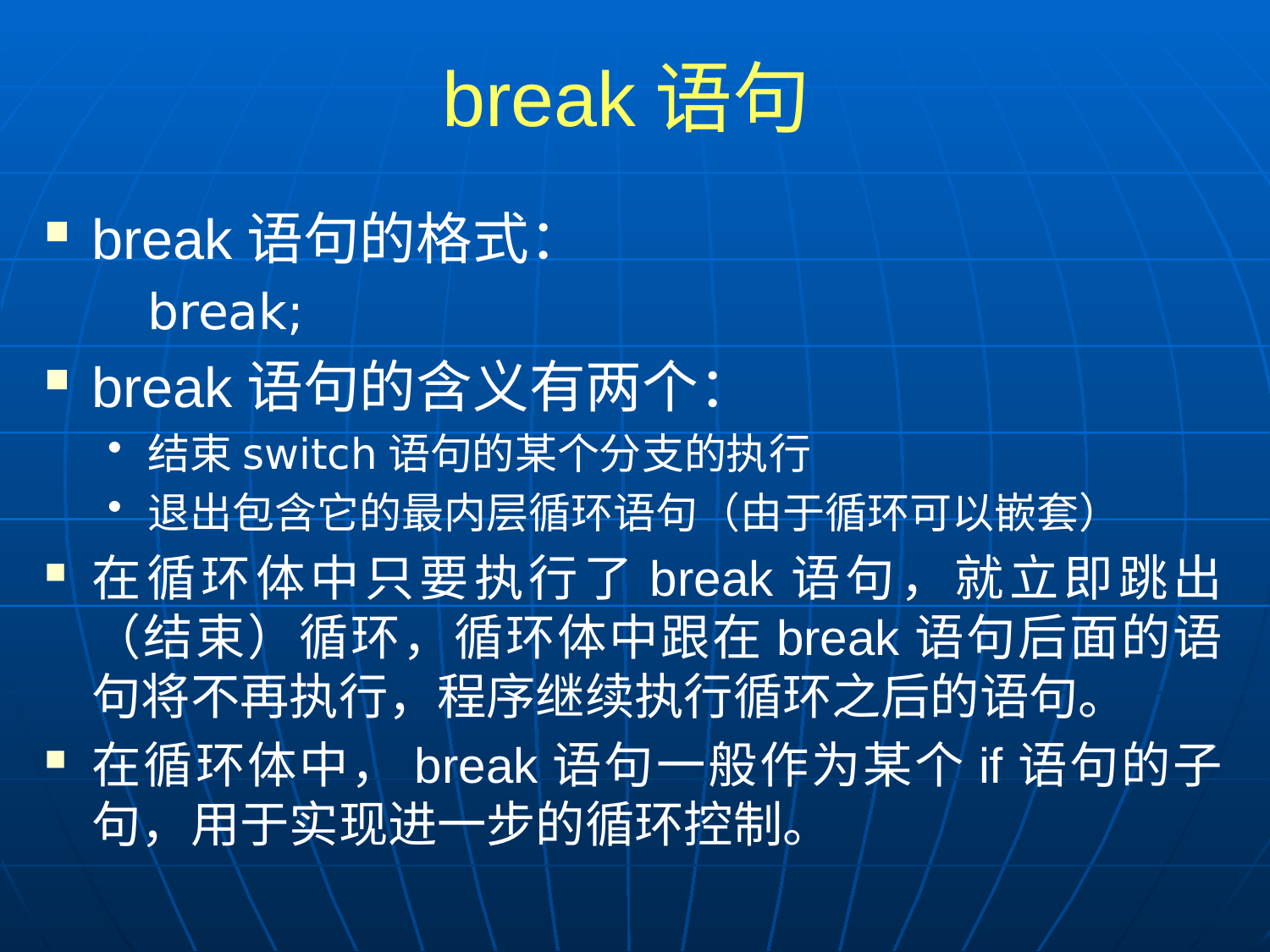

# break语句
break语句的格式：
	break;
break语句的含义有两个：
结束switch语句的某个分支的执行
退出包含它的最内层循环语句（由于循环可以嵌套）
在循环体中只要执行了break语句，就立即跳出（结束）循环，循环体中跟在break语句后面的语句将不再执行，程序继续执行循环之后的语句。
在循环体中，break语句一般作为某个if语句的子句，用于实现进一步的循环控制。